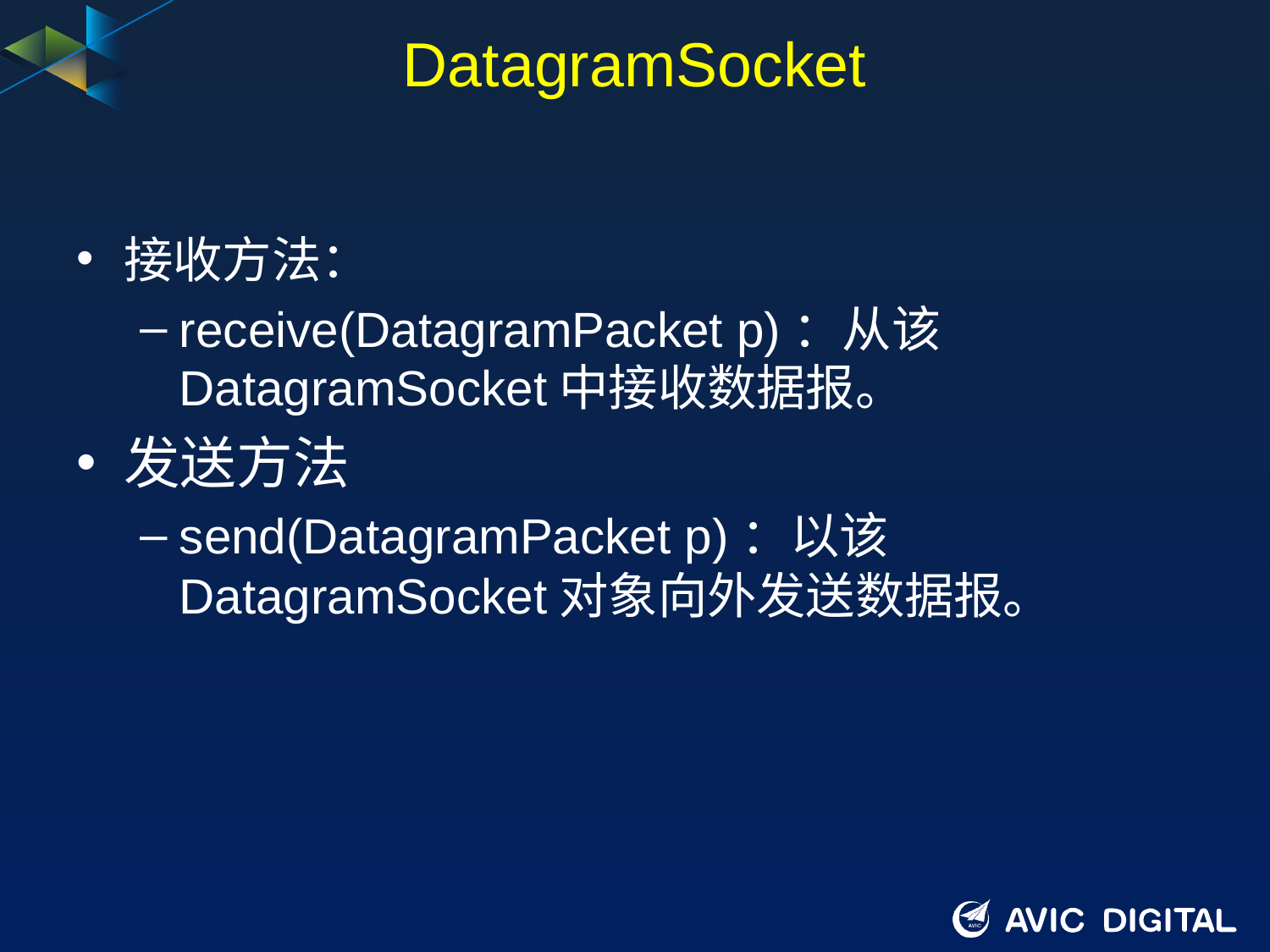

# DatagramSocket
接收方法：
receive(DatagramPacket p)：从该DatagramSocket中接收数据报。
发送方法
send(DatagramPacket p)：以该DatagramSocket对象向外发送数据报。